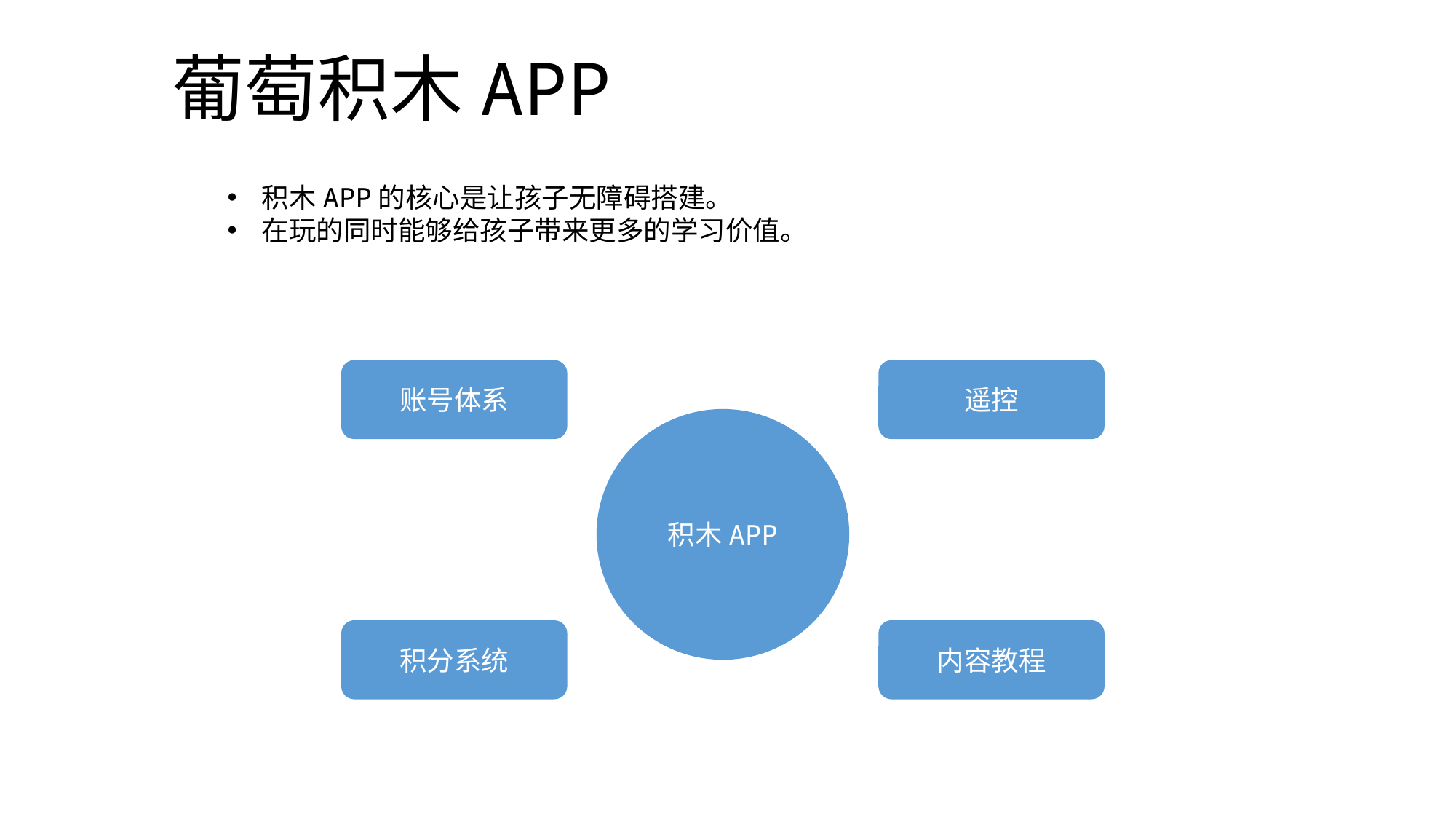

葡萄积木APP
积木APP的核心是让孩子无障碍搭建。
在玩的同时能够给孩子带来更多的学习价值。
账号体系
遥控
积木APP
积分系统
内容教程